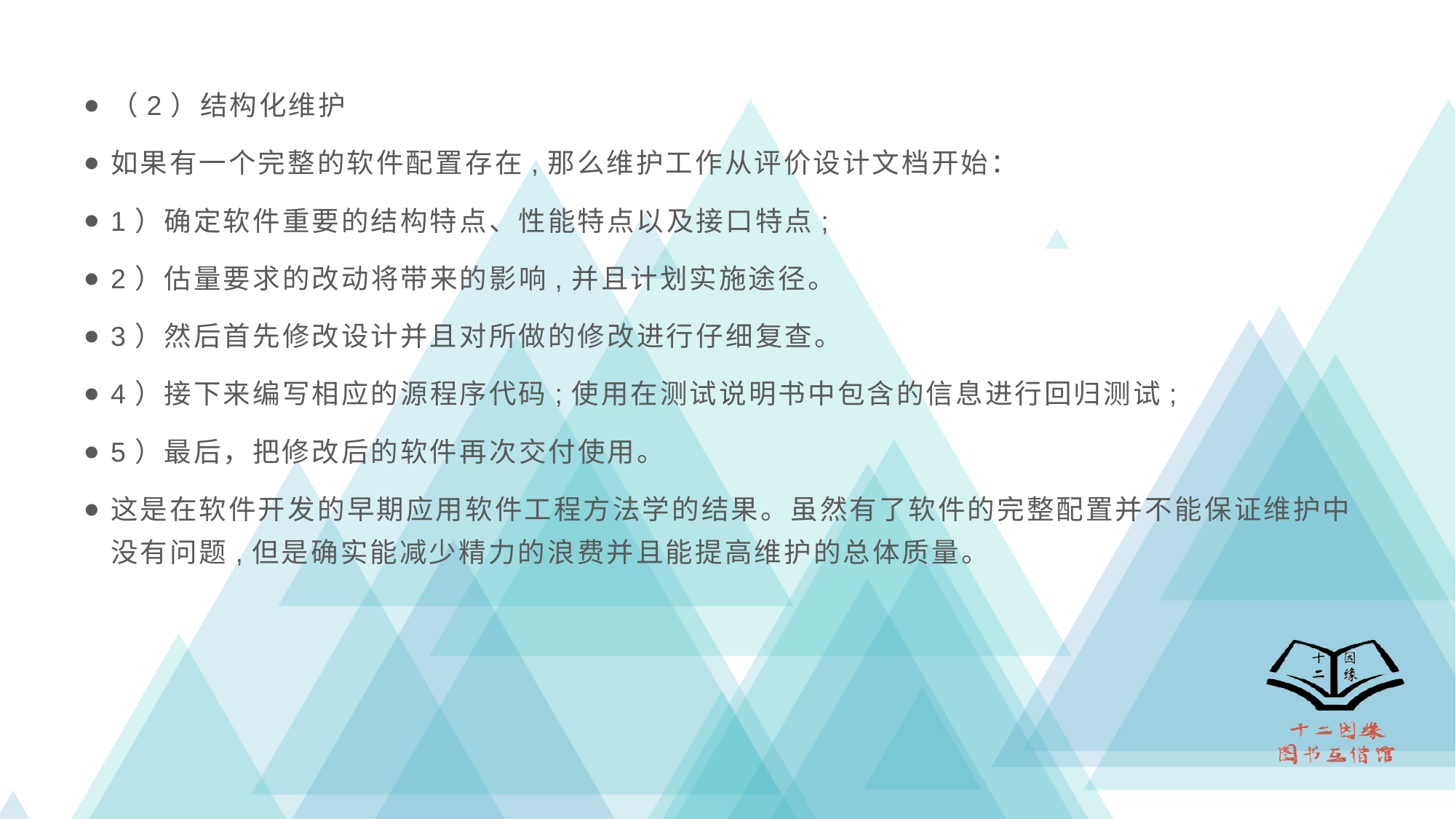

（2）结构化维护
如果有一个完整的软件配置存在,那么维护工作从评价设计文档开始：
1）确定软件重要的结构特点、性能特点以及接口特点;
2）估量要求的改动将带来的影响,并且计划实施途径。
3）然后首先修改设计并且对所做的修改进行仔细复查。
4）接下来编写相应的源程序代码;使用在测试说明书中包含的信息进行回归测试;
5）最后，把修改后的软件再次交付使用。
这是在软件开发的早期应用软件工程方法学的结果。虽然有了软件的完整配置并不能保证维护中没有问题,但是确实能减少精力的浪费并且能提高维护的总体质量。